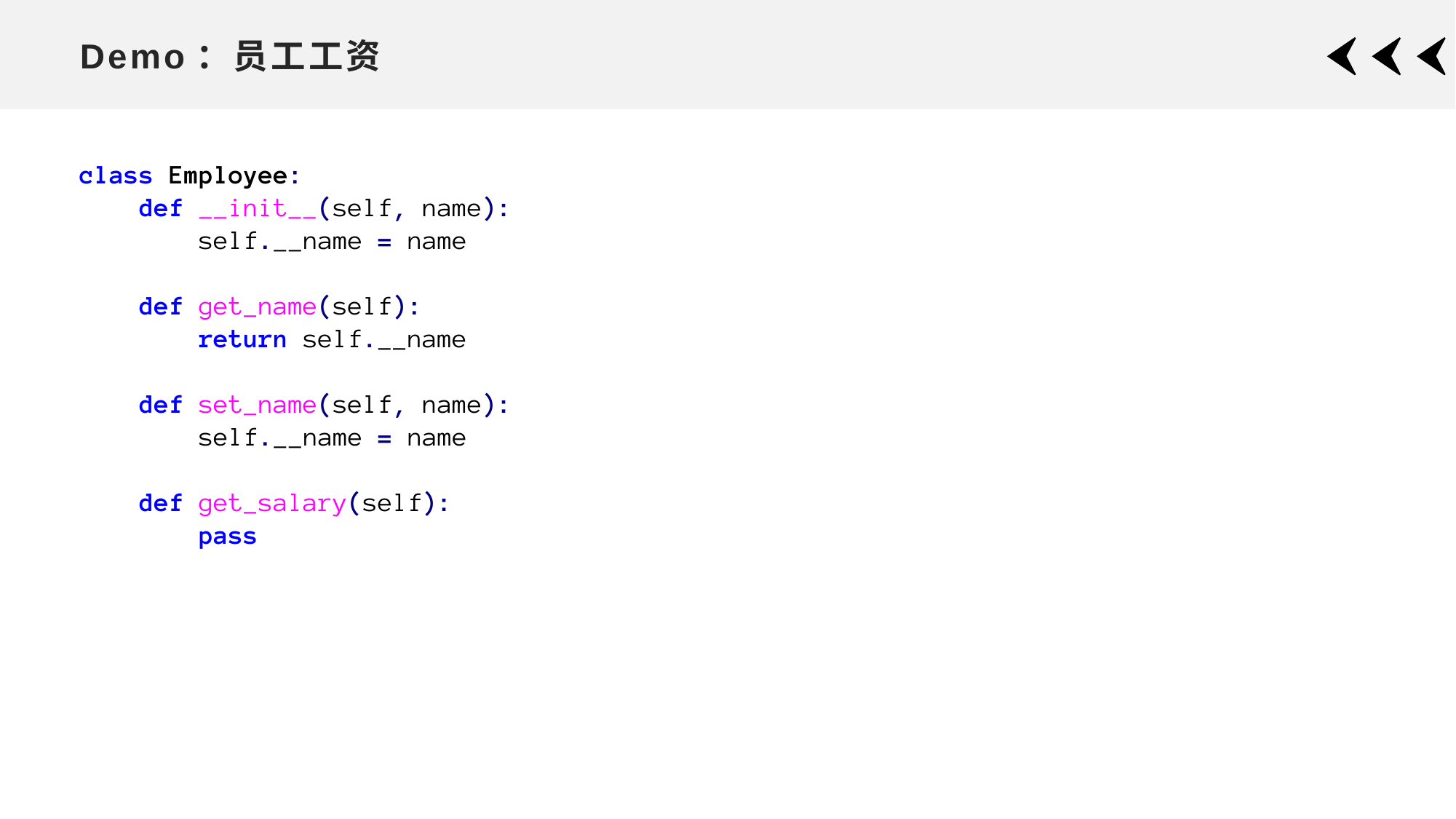

# Demo：员工工资
class Employee:
    def __init__(self, name):
        self.__name = name

    def get_name(self):
        return self.__name

    def set_name(self, name):
        self.__name = name

    def get_salary(self):
        pass